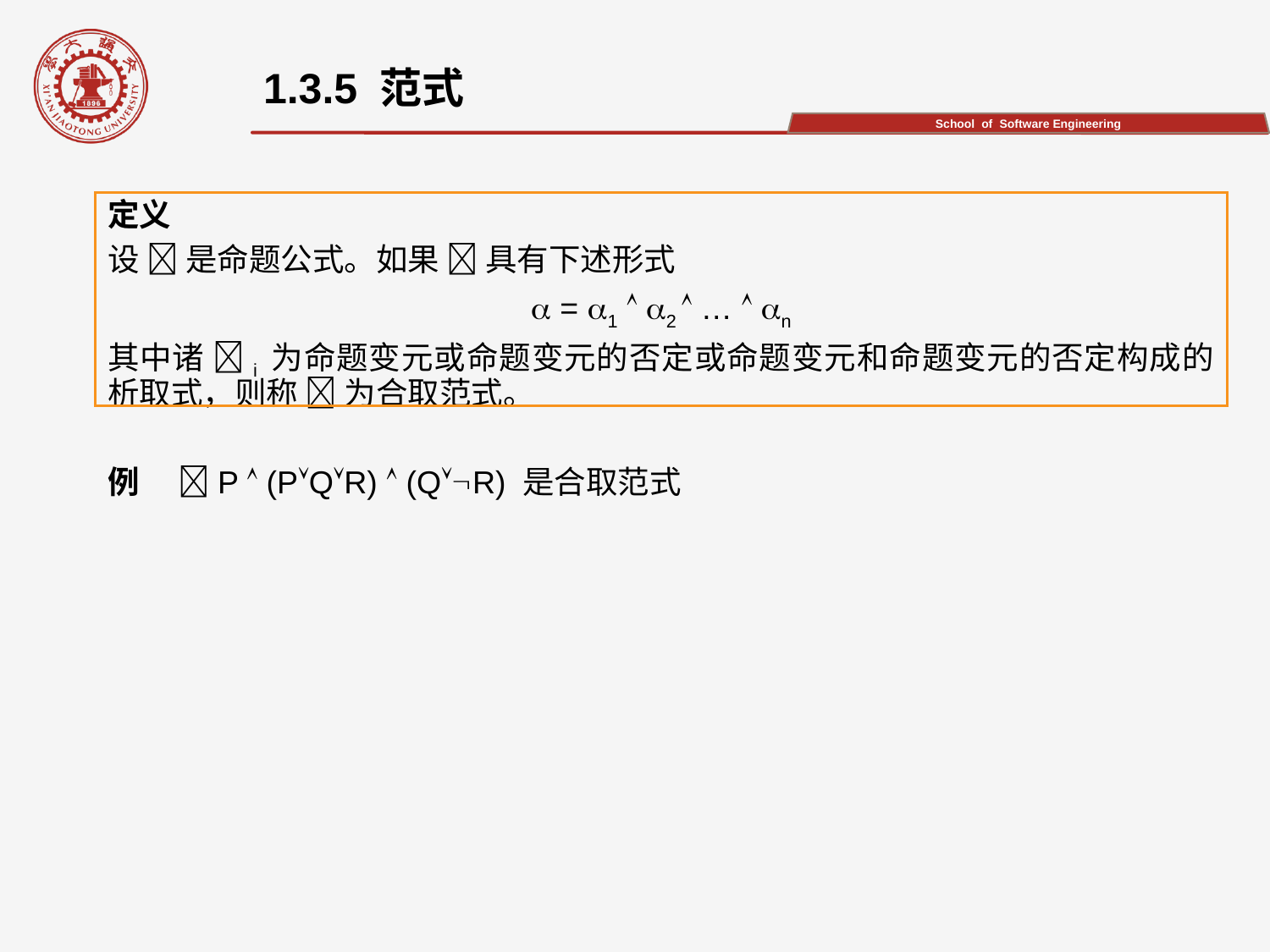

1.3.5 范式

定义
设 α 是命题公式。如果 α 具有下述形式
α = α1 ∧ α2 ∧ … ∧ αn
其中诸 αi 为命题变元或命题变元的否定或命题变元和命题变元的否定构成的析取式，则称 α 为合取范式。

例　 ¬P ∧ (P∨Q∨R) ∧ (Q∨¬R) 是合取范式